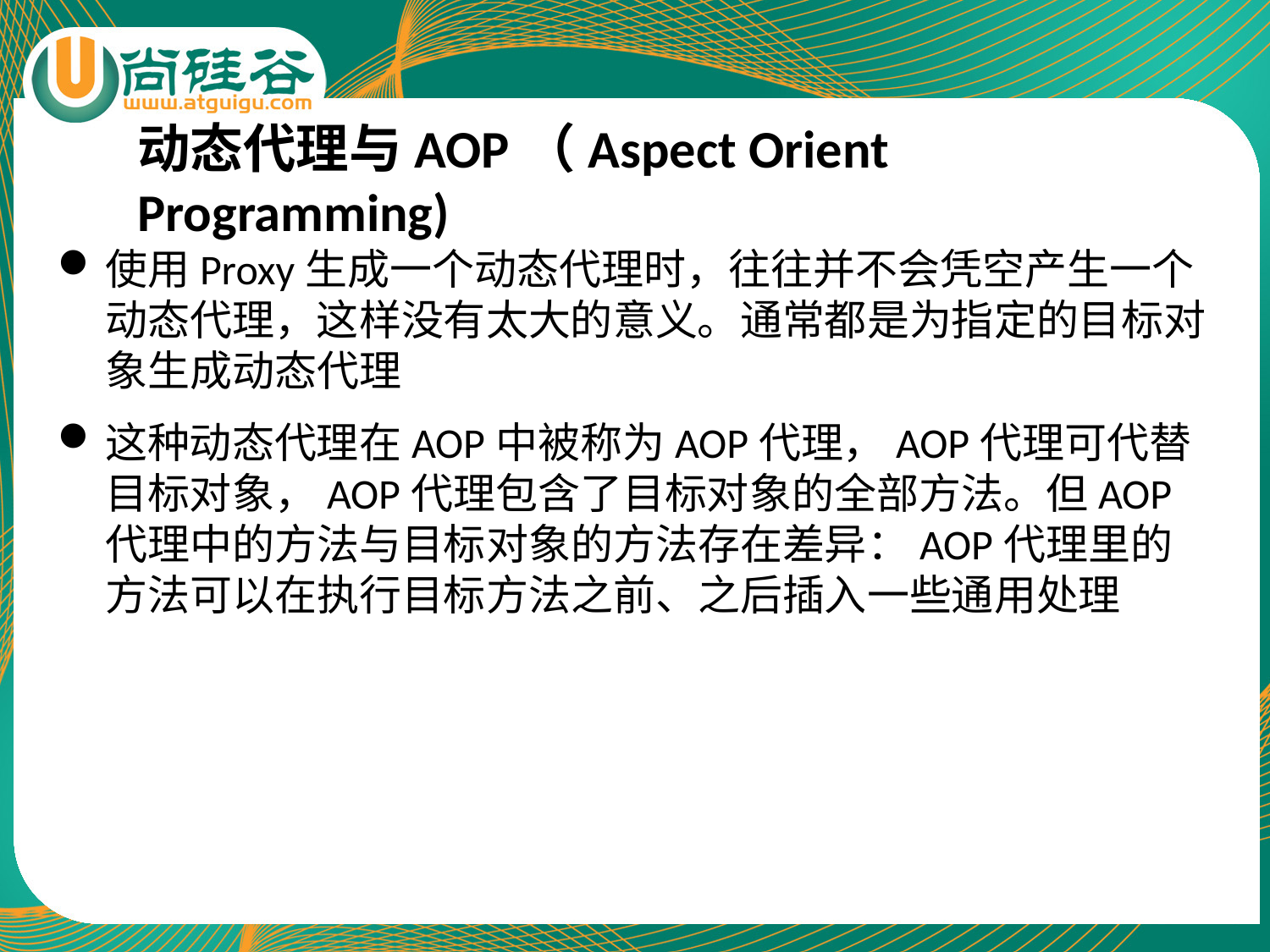

动态代理与AOP（Aspect Orient Programming)
使用Proxy生成一个动态代理时，往往并不会凭空产生一个动态代理，这样没有太大的意义。通常都是为指定的目标对象生成动态代理
这种动态代理在AOP中被称为AOP代理，AOP代理可代替目标对象，AOP代理包含了目标对象的全部方法。但AOP代理中的方法与目标对象的方法存在差异：AOP代理里的方法可以在执行目标方法之前、之后插入一些通用处理